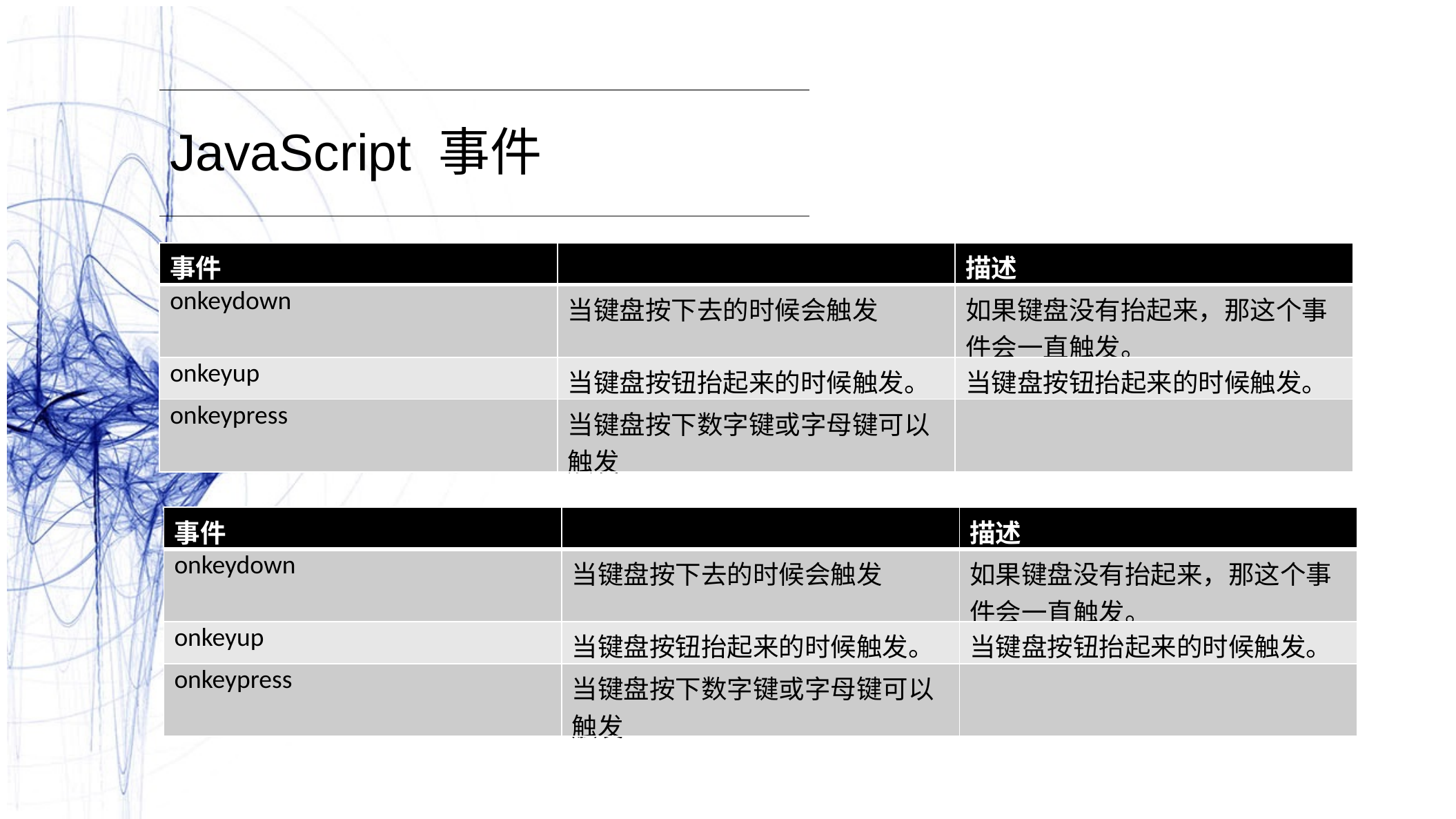

JavaScript 事件

| 事件 |  | 描述 |
| --- | --- | --- |
| onkeydown | 当键盘按下去的时候会触发 | 如果键盘没有抬起来，那这个事件会一直触发。 |
| onkeyup | 当键盘按钮抬起来的时候触发。 | 当键盘按钮抬起来的时候触发。 |
| onkeypress | 当键盘按下数字键或字母键可以触发 |  |
| 事件 |  | 描述 |
| --- | --- | --- |
| onkeydown | 当键盘按下去的时候会触发 | 如果键盘没有抬起来，那这个事件会一直触发。 |
| onkeyup | 当键盘按钮抬起来的时候触发。 | 当键盘按钮抬起来的时候触发。 |
| onkeypress | 当键盘按下数字键或字母键可以触发 |  |